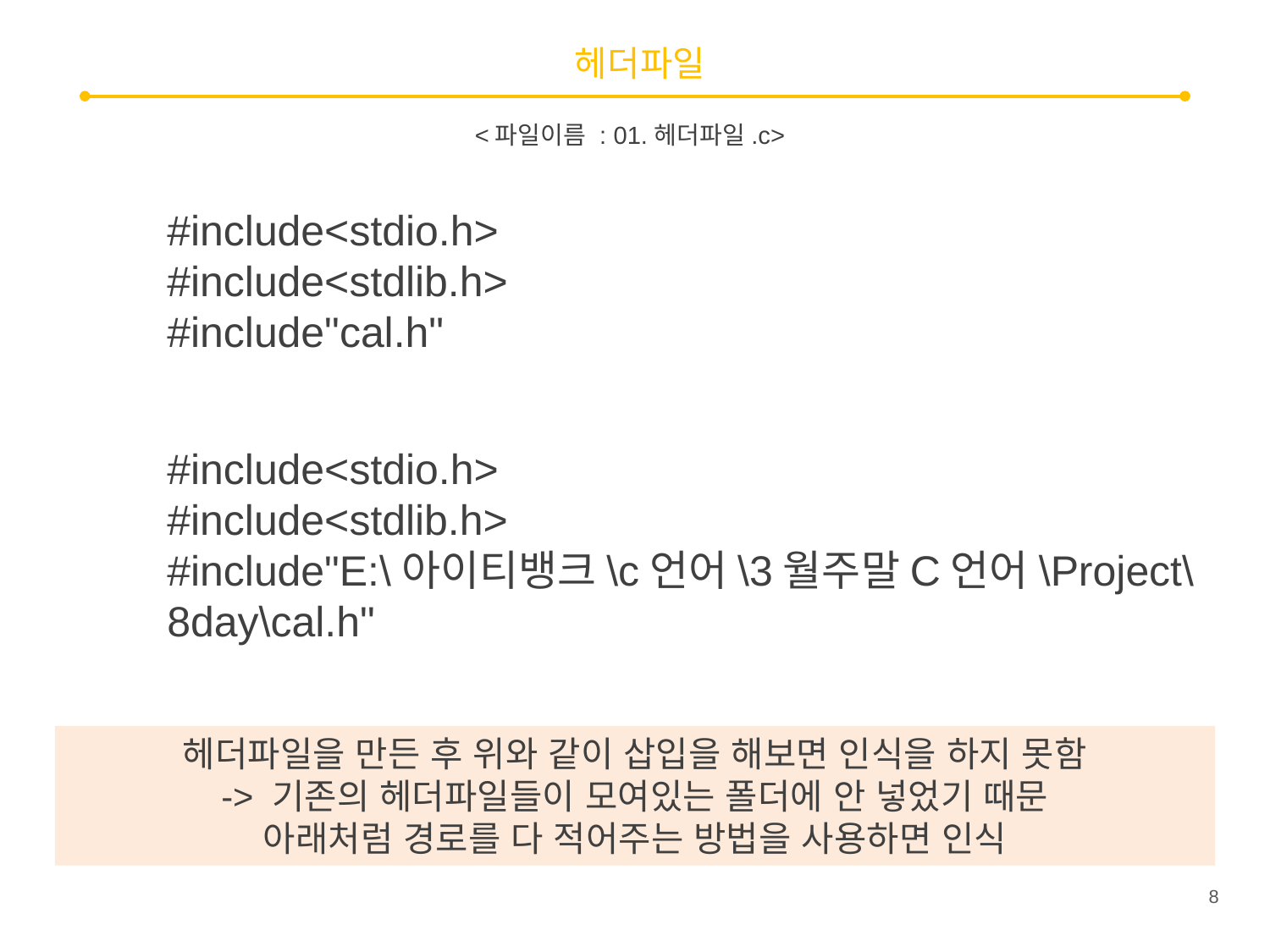

# 헤더파일
<파일이름 : 01.헤더파일.c>
#include<stdio.h>
#include<stdlib.h>
#include"cal.h"
#include<stdio.h>
#include<stdlib.h>
#include"E:\아이티뱅크\c언어\3월주말C언어\Project\8day\cal.h"
헤더파일을 만든 후 위와 같이 삽입을 해보면 인식을 하지 못함
-> 기존의 헤더파일들이 모여있는 폴더에 안 넣었기 때문
아래처럼 경로를 다 적어주는 방법을 사용하면 인식